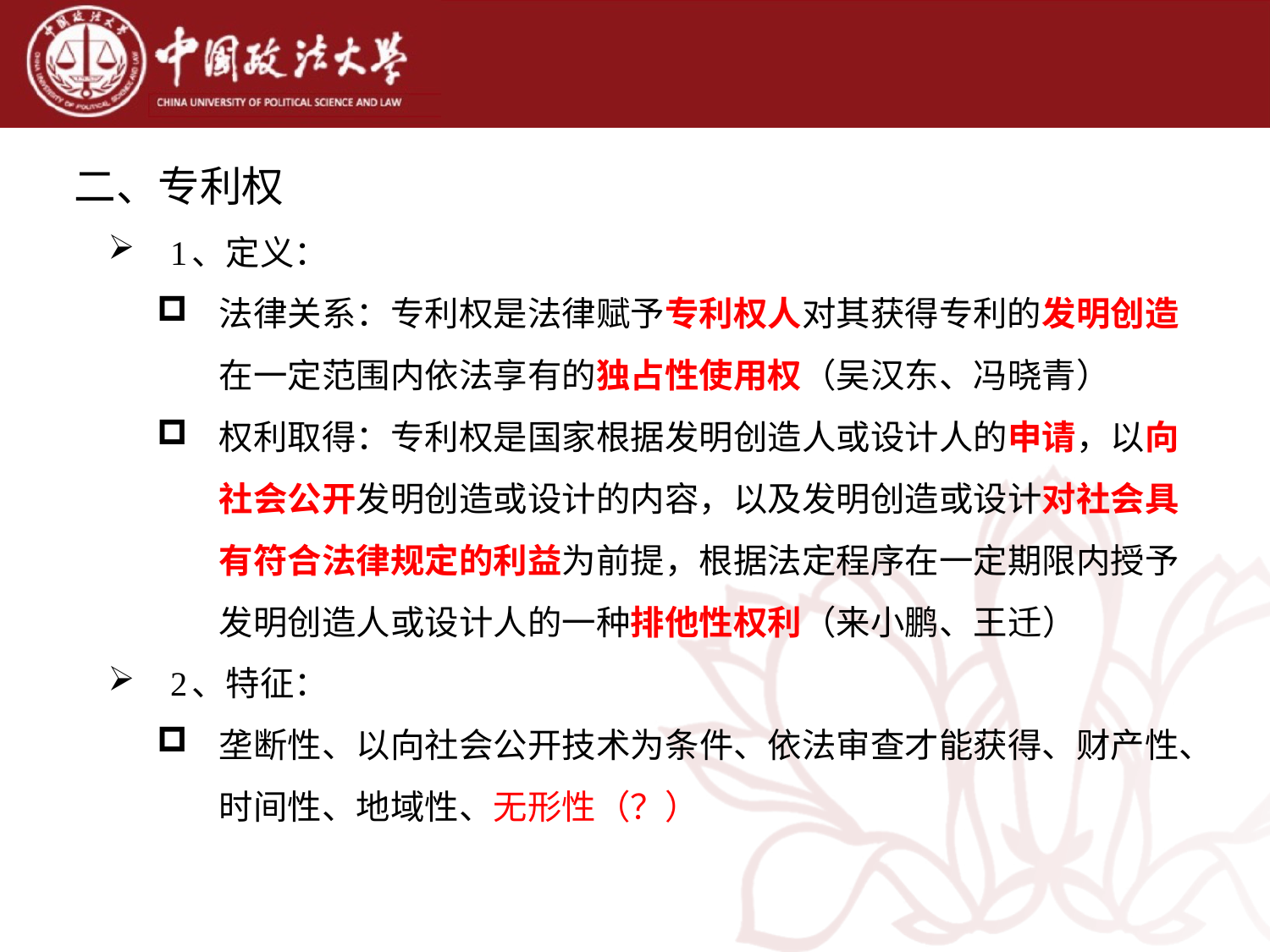

二、专利权
1、定义：
法律关系：专利权是法律赋予专利权人对其获得专利的发明创造在一定范围内依法享有的独占性使用权（吴汉东、冯晓青）
权利取得：专利权是国家根据发明创造人或设计人的申请，以向社会公开发明创造或设计的内容，以及发明创造或设计对社会具有符合法律规定的利益为前提，根据法定程序在一定期限内授予发明创造人或设计人的一种排他性权利（来小鹏、王迁）
2、特征：
垄断性、以向社会公开技术为条件、依法审查才能获得、财产性、时间性、地域性、无形性（？）